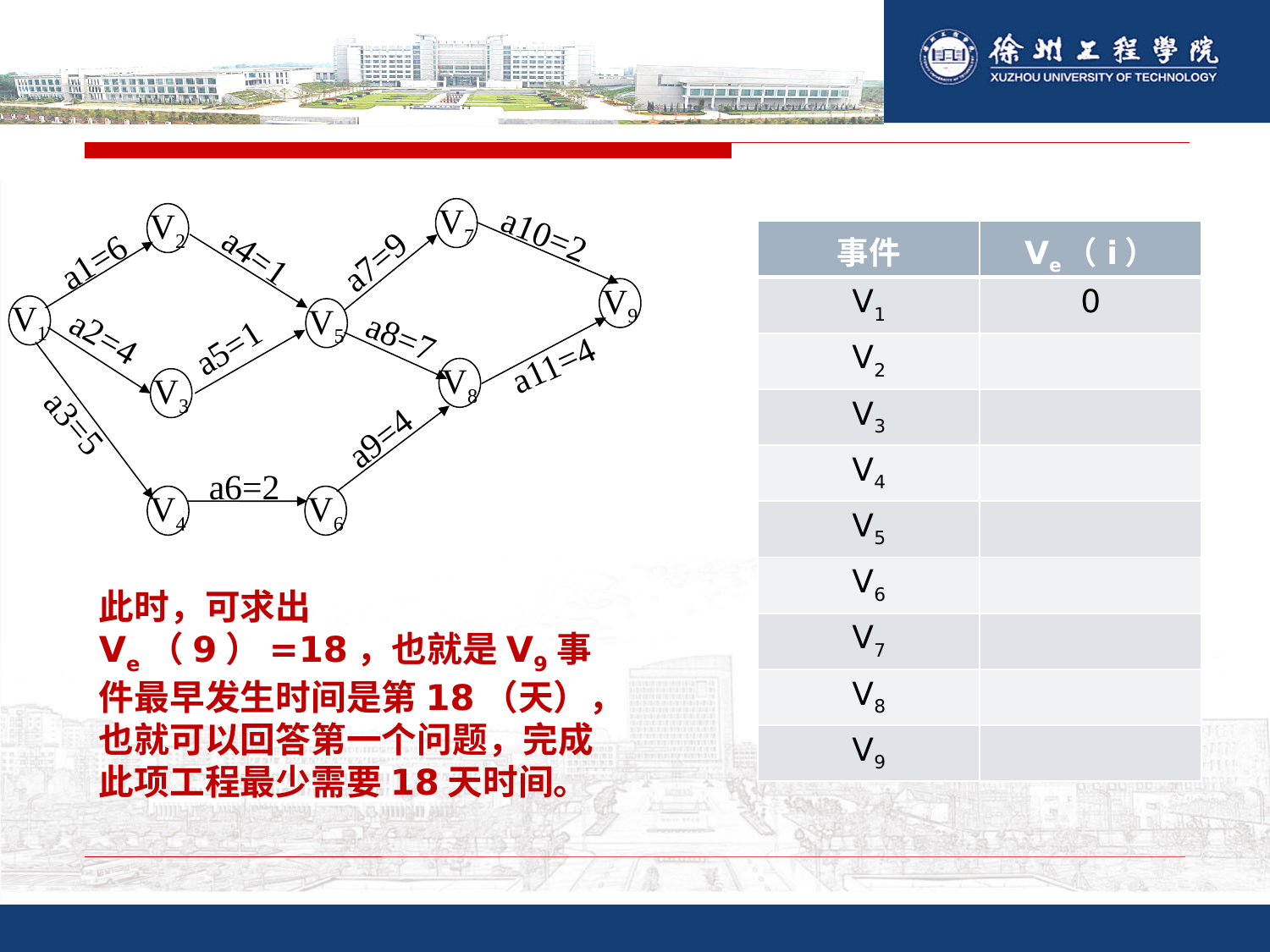

#
V7
V2

V9
V1
V5

V8
V3

V4
V6

a10=2
a4=1
a1=6
a7=9
a2=4
a8=7
a5=1
a11=4
a3=5
a9=4
a6=2
| 事件 | Ve（i） |
| --- | --- |
| V1 | 0 |
| V2 |  |
| V3 |  |
| V4 |  |
| V5 |  |
| V6 |  |
| V7 |  |
| V8 |  |
| V9 |  |
此时，可求出Ve（9）=18，也就是V9事件最早发生时间是第18（天），也就可以回答第一个问题，完成此项工程最少需要18天时间。